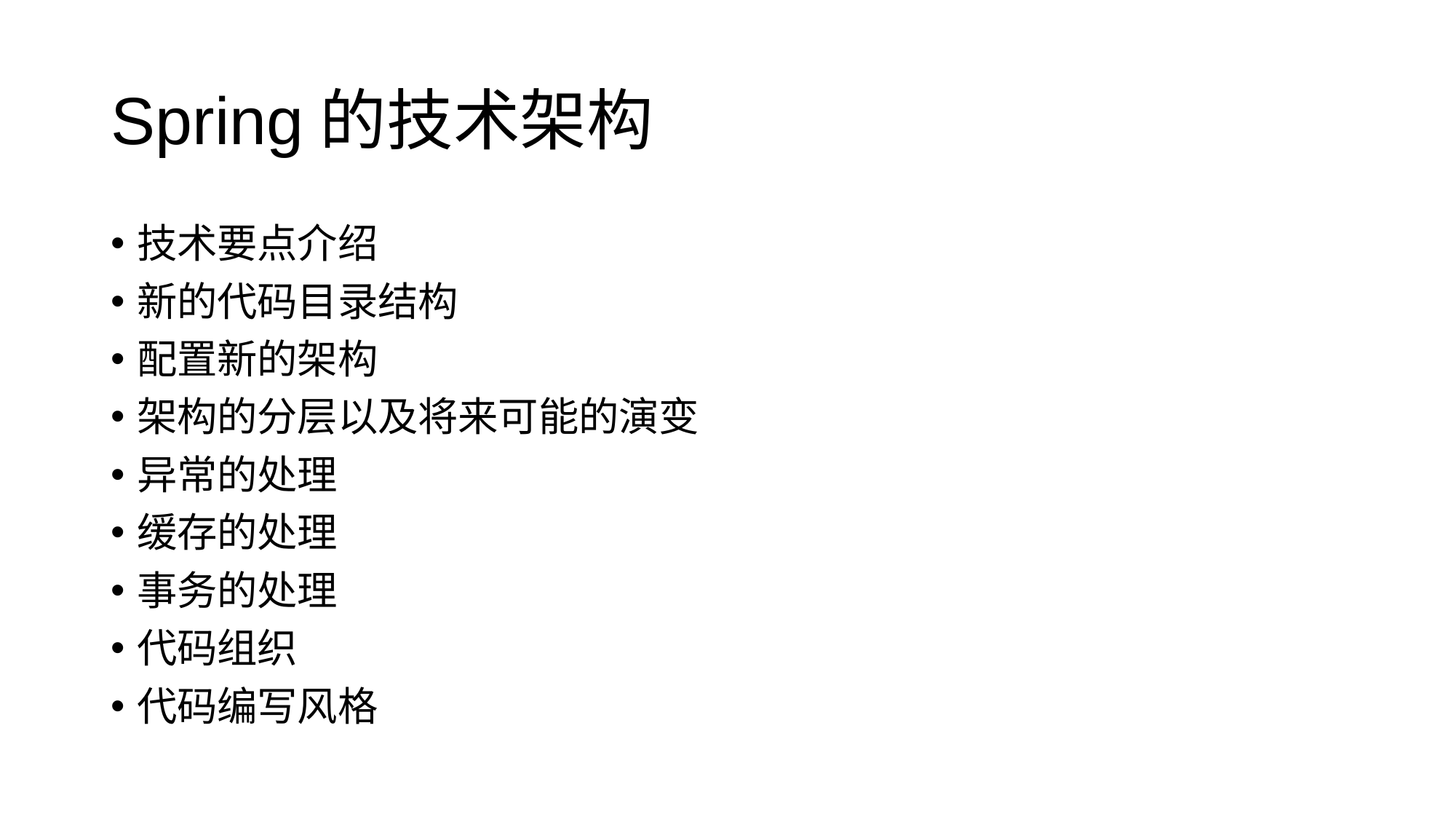

# Spring的技术架构
技术要点介绍
新的代码目录结构
配置新的架构
架构的分层以及将来可能的演变
异常的处理
缓存的处理
事务的处理
代码组织
代码编写风格